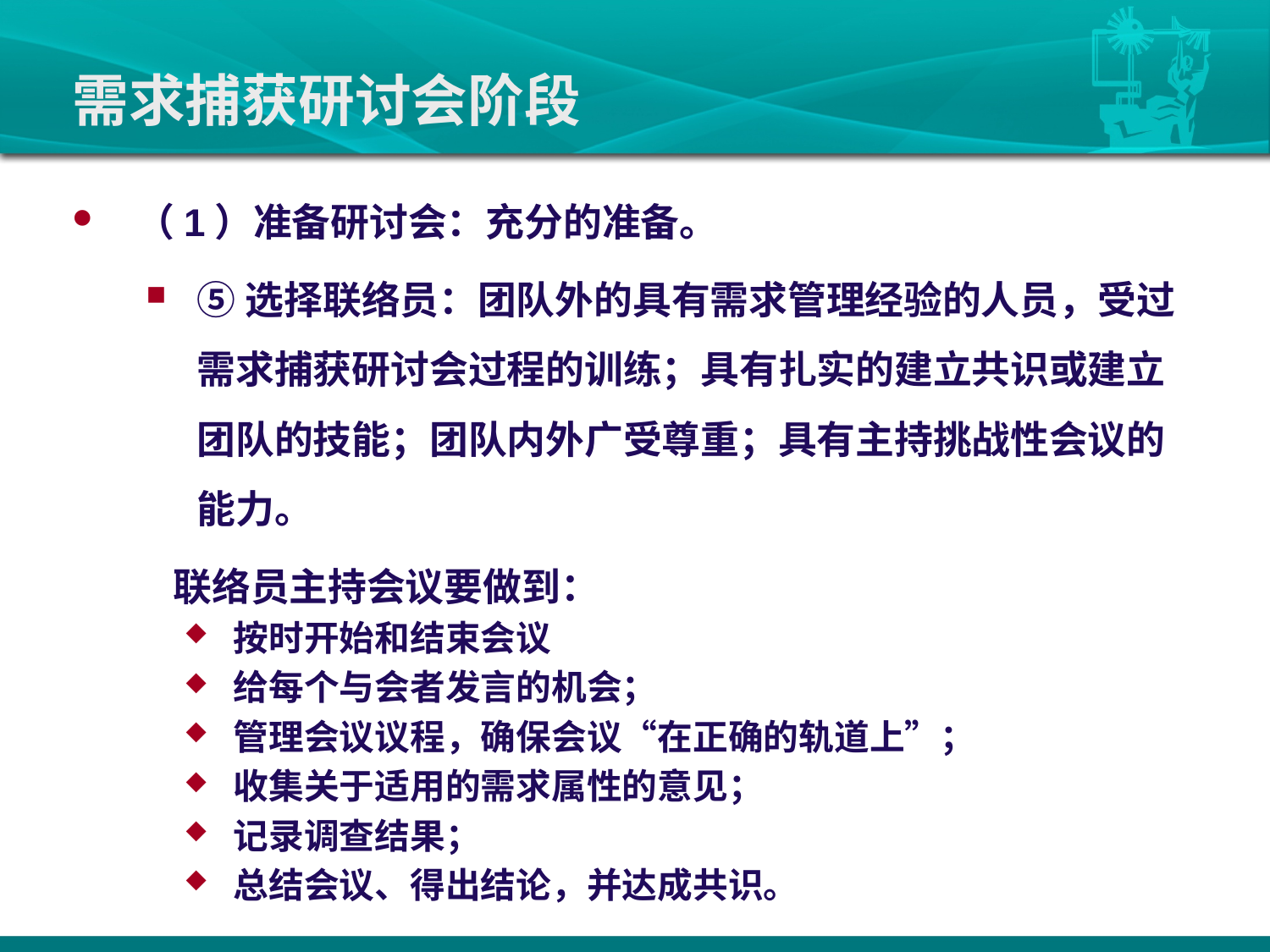

# 需求捕获研讨会阶段
（1）准备研讨会：充分的准备。
⑤选择联络员：团队外的具有需求管理经验的人员，受过需求捕获研讨会过程的训练；具有扎实的建立共识或建立团队的技能；团队内外广受尊重；具有主持挑战性会议的能力。
  联络员主持会议要做到：
按时开始和结束会议
给每个与会者发言的机会；
管理会议议程，确保会议“在正确的轨道上”；
收集关于适用的需求属性的意见；
记录调查结果；
总结会议、得出结论，并达成共识。